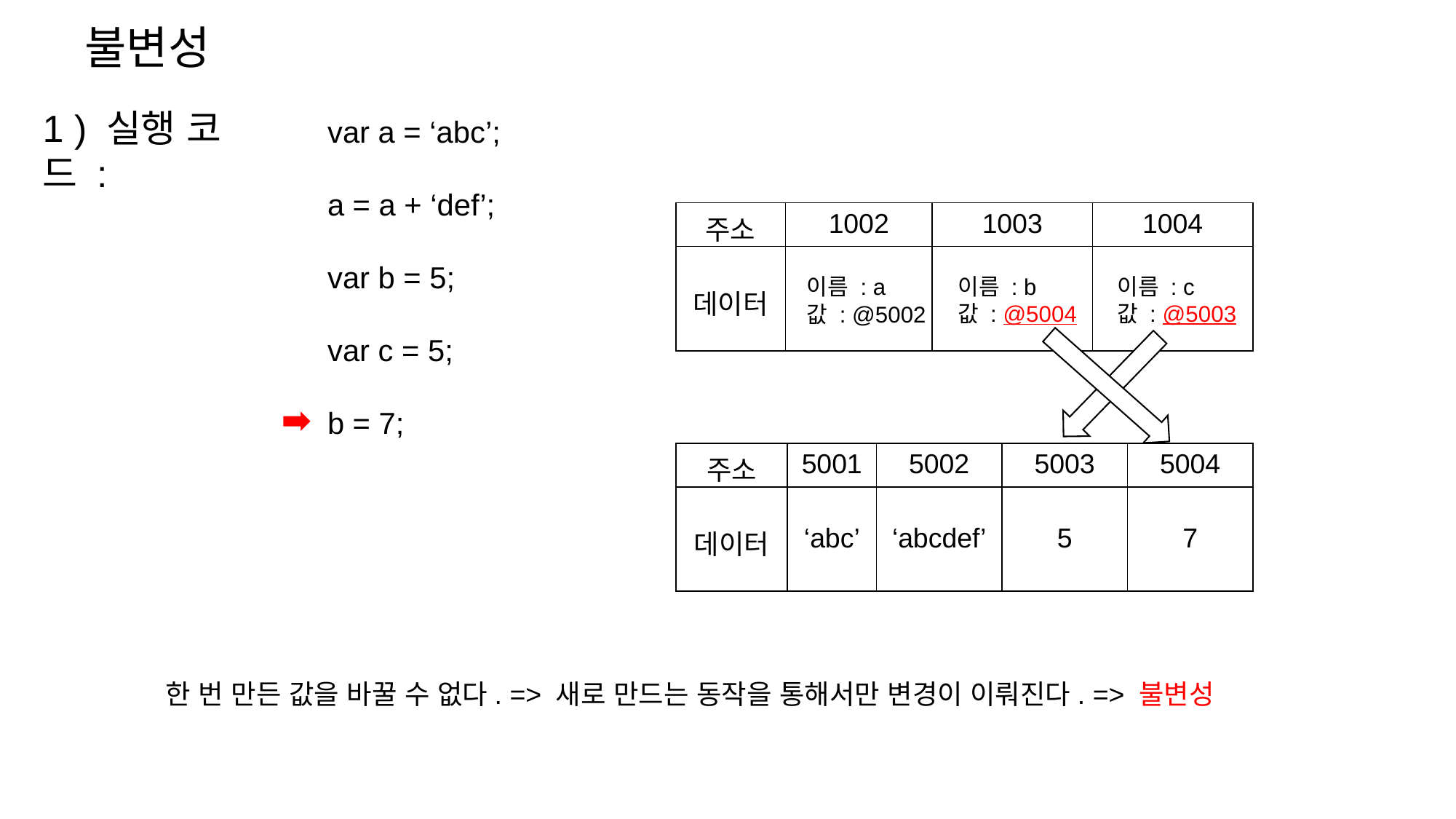

불변성
1 ) 실행 코드 :
var a = ‘abc’;

a = a + ‘def’;

var b = 5;

var c = 5;

b = 7;

| 주소 | 1002 | 1003 | 1004 |
| --- | --- | --- | --- |
| 데이터 |  |  |  |
이름 : c
값 : @5003
이름 : b
값 : @5004
이름 : a
값 : @5002

| 주소 | 5001 | 5002 | 5003 | 5004 |
| --- | --- | --- | --- | --- |
| 데이터 | ‘abc’ | ‘abcdef’ | 5 | 7 |
한 번 만든 값을 바꿀 수 없다. => 새로 만드는 동작을 통해서만 변경이 이뤄진다. => 불변성